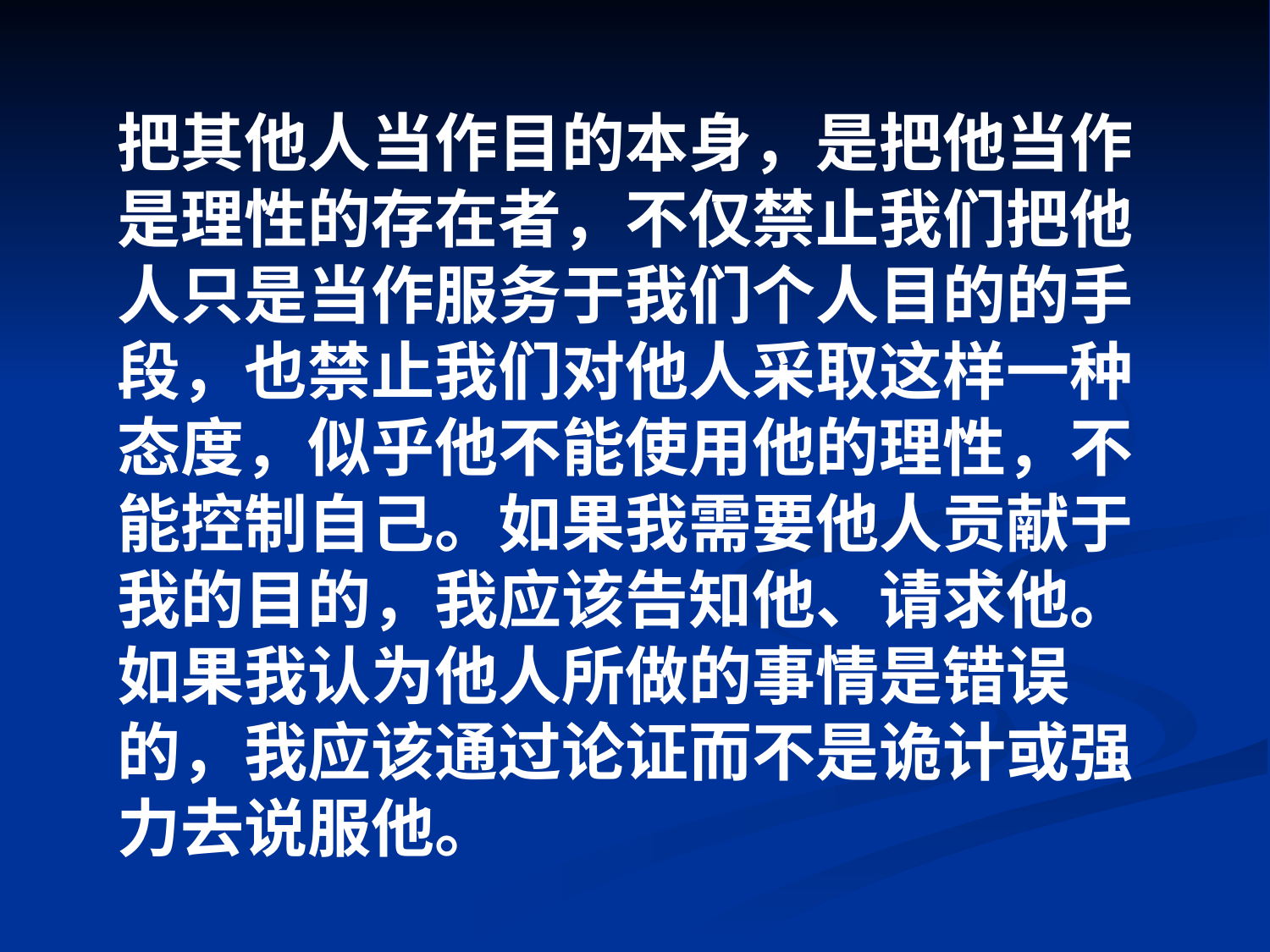

把其他人当作目的本身，是把他当作是理性的存在者，不仅禁止我们把他人只是当作服务于我们个人目的的手段，也禁止我们对他人采取这样一种态度，似乎他不能使用他的理性，不能控制自己。如果我需要他人贡献于我的目的，我应该告知他、请求他。如果我认为他人所做的事情是错误的，我应该通过论证而不是诡计或强力去说服他。